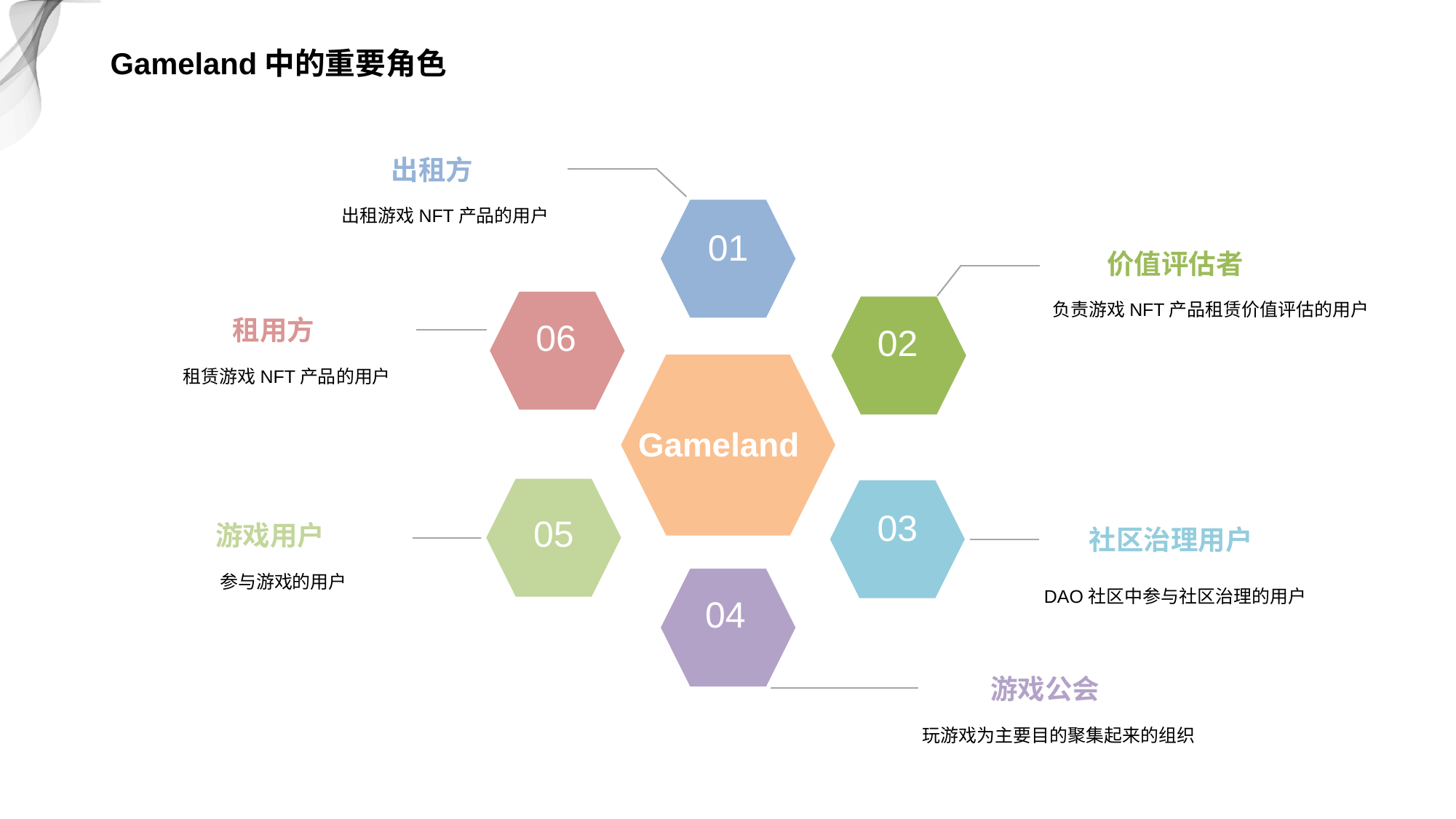

Gameland中的重要角色
出租方

01

06

02

Gameland

05

03

04
出租游戏NFT产品的用户
价值评估者
负责游戏NFT产品租赁价值评估的用户
租用方
租赁游戏NFT产品的用户
游戏用户
社区治理用户
参与游戏的用户
DAO社区中参与社区治理的用户
游戏公会
玩游戏为主要目的聚集起来的组织